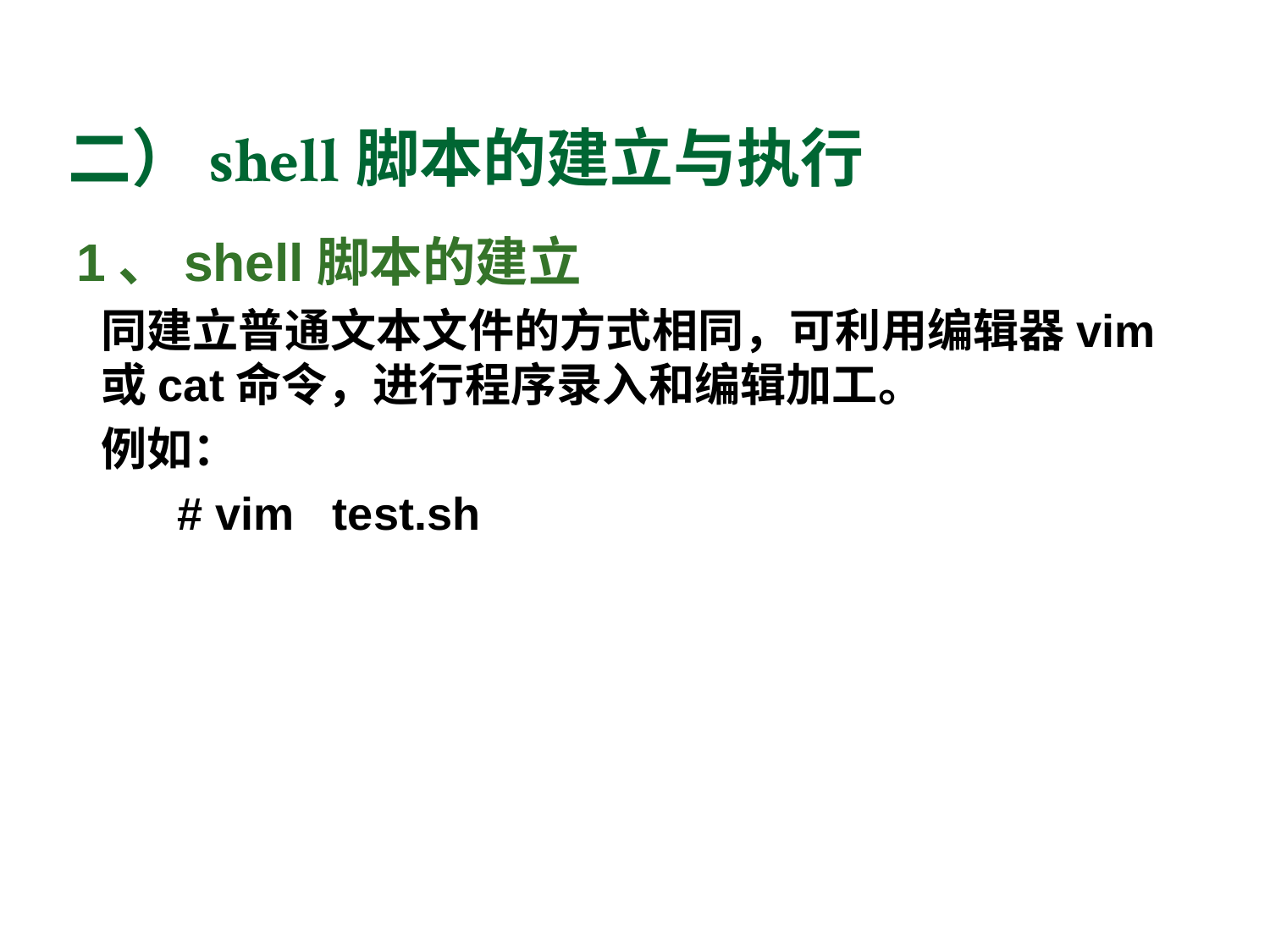

# 二）shell脚本的建立与执行
1、shell脚本的建立
同建立普通文本文件的方式相同，可利用编辑器vim或cat命令，进行程序录入和编辑加工。
例如：
      # vim   test.sh